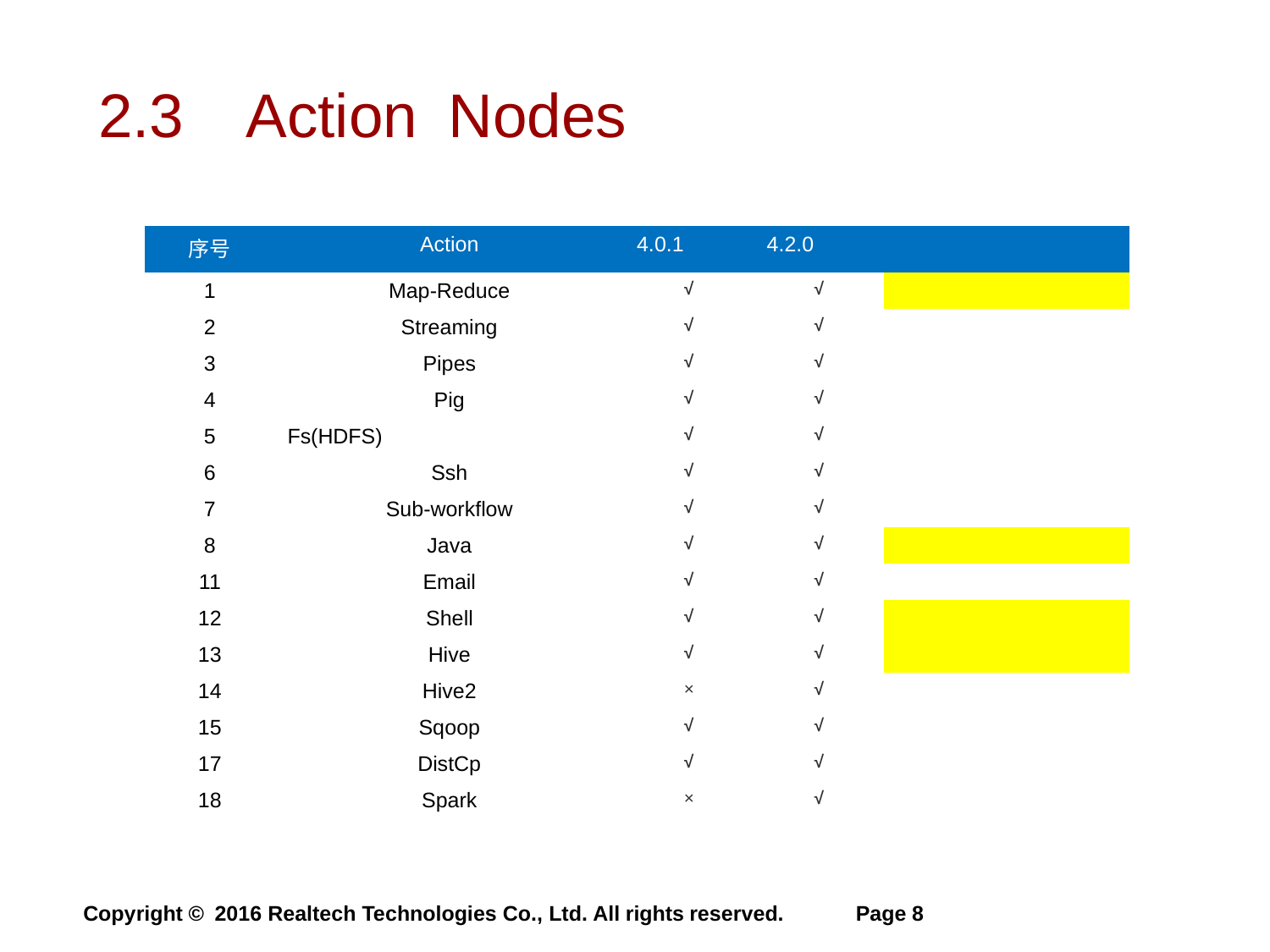

2.3    Action  Nodes
| 序号 | Action | 4.0.1 | 4.2.0 |  |
| --- | --- | --- | --- | --- |
| 1 | Map-Reduce | √ | √ |  |
| 2 | Streaming | √ | √ |  |
| 3 | Pipes | √ | √ |  |
| 4 | Pig | √ | √ |  |
| 5 | Fs(HDFS) | √ | √ |  |
| 6 | Ssh | √ | √ |  |
| 7 | Sub-workflow | √ | √ |  |
| 8 | Java | √ | √ |  |
| 11 | Email | √ | √ |  |
| 12 | Shell | √ | √ |  |
| 13 | Hive | √ | √ |  |
| 14 | Hive2 | × | √ |  |
| 15 | Sqoop | √ | √ |  |
| 17 | DistCp | √ | √ |  |
| 18 | Spark | × | √ |  |
Copyright ©  2016 Realtech Technologies Co., Ltd. All rights reserved.
Page 8